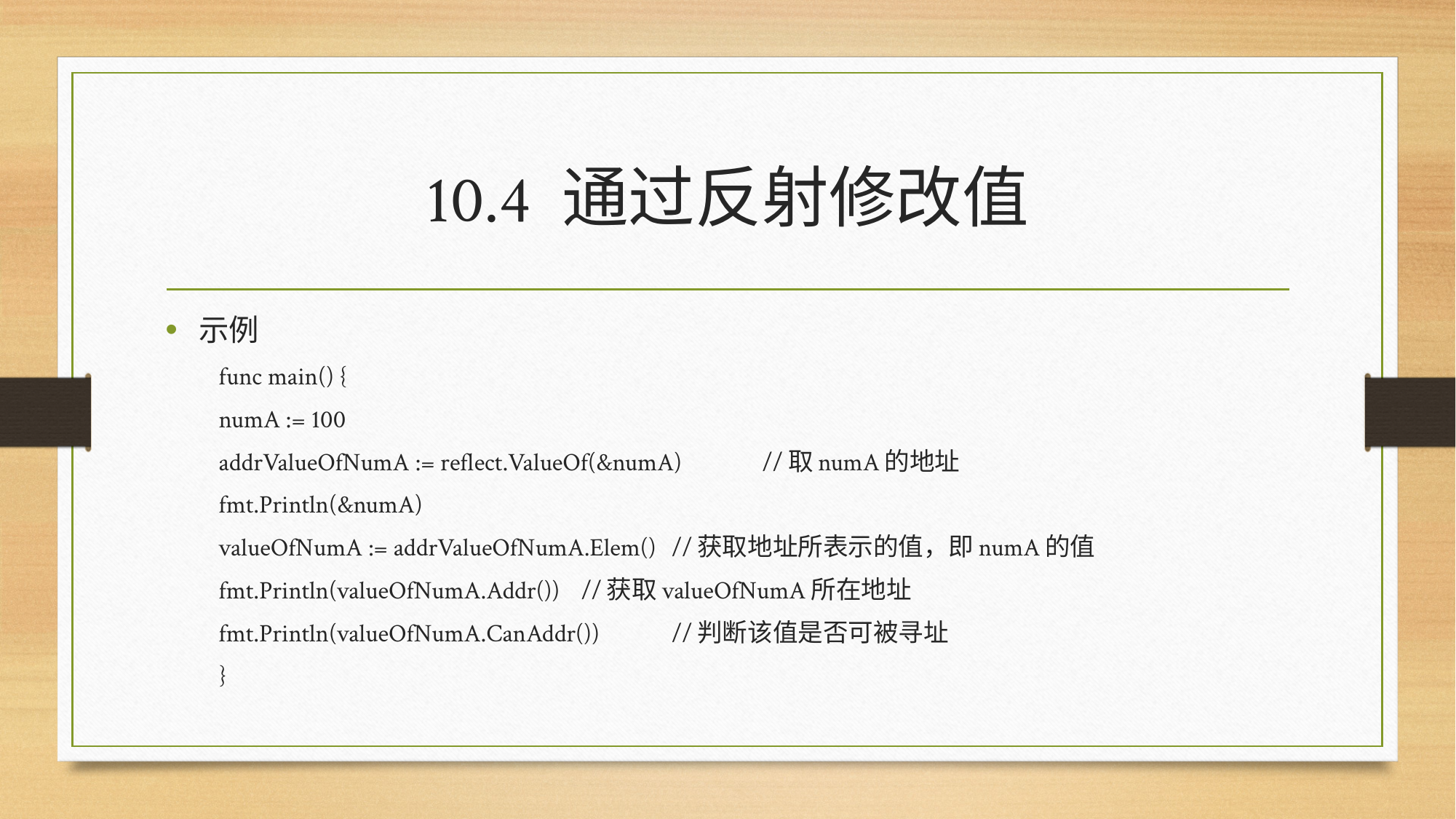

# 10.4 通过反射修改值
示例
func main() {
	numA := 100
	addrValueOfNumA := reflect.ValueOf(&numA)		//取numA的地址
	fmt.Println(&numA)
	valueOfNumA := addrValueOfNumA.Elem()		//获取地址所表示的值，即numA的值
	fmt.Println(valueOfNumA.Addr())				//获取valueOfNumA所在地址
	fmt.Println(valueOfNumA.CanAddr())			//判断该值是否可被寻址
}